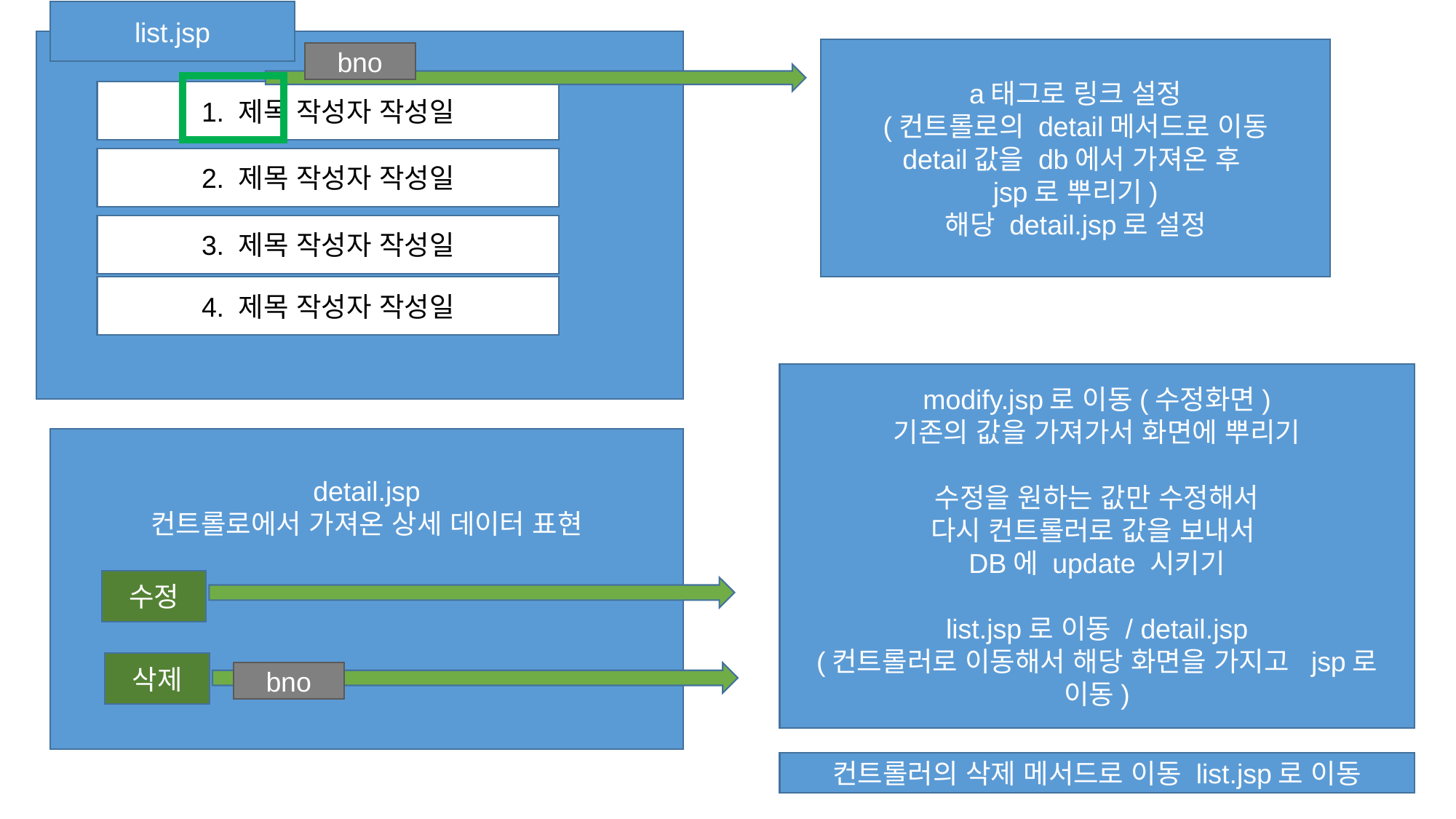

list.jsp

a태그로 링크 설정
(컨트롤로의 detail메서드로 이동
detail값을 db에서 가져온 후
jsp로 뿌리기)
해당 detail.jsp로 설정
bno

1. 제목 작성자 작성일
2. 제목 작성자 작성일
3. 제목 작성자 작성일
4. 제목 작성자 작성일

modify.jsp로 이동(수정화면)
기존의 값을 가져가서 화면에 뿌리기

수정을 원하는 값만 수정해서
다시 컨트롤러로 값을 보내서
DB에 update 시키기

list.jsp로 이동 / detail.jsp
(컨트롤러로 이동해서 해당 화면을 가지고  jsp로 이동)

detail.jsp
컨트롤로에서 가져온 상세 데이터 표현

수정
삭제
bno
컨트롤러의 삭제 메서드로 이동 list.jsp로 이동